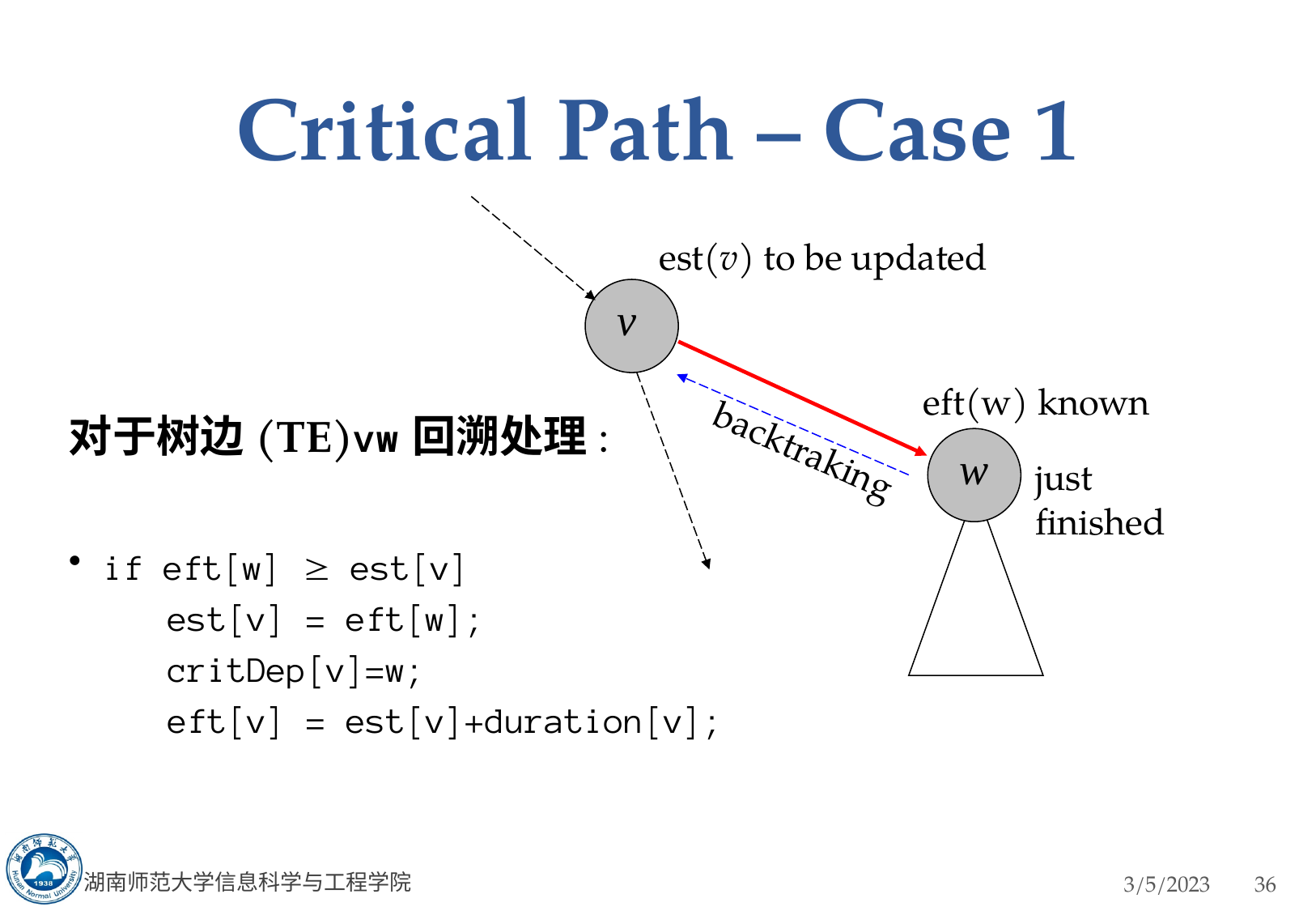

# Critical Path – Case 1

est(v) to be updated

v

eft(w) known

对于树边(TE)vw回溯处理:

if eft[w] ≥ est[v]
     est[v] = eft[w];
     critDep[v]=w;
     eft[v] = est[v]+duration[v];

backtraking
w
just finished

湖南师范大学信息科学与工程学院
3/5/2023
36